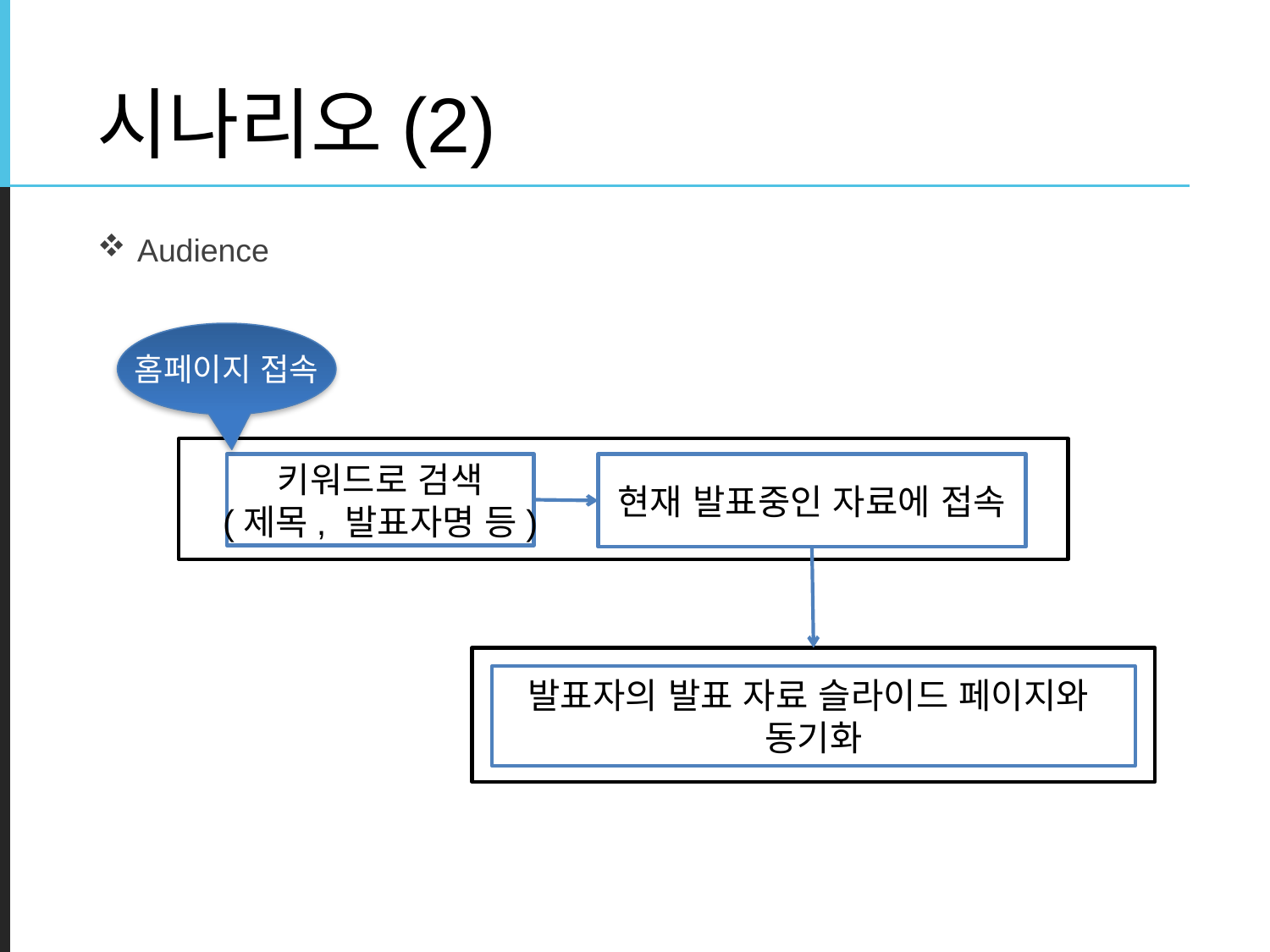

# 시나리오(2)
Audience
홈페이지 접속

키워드로 검색
(제목, 발표자명 등)
현재 발표중인 자료에 접속

발표자의 발표 자료 슬라이드 페이지와
동기화